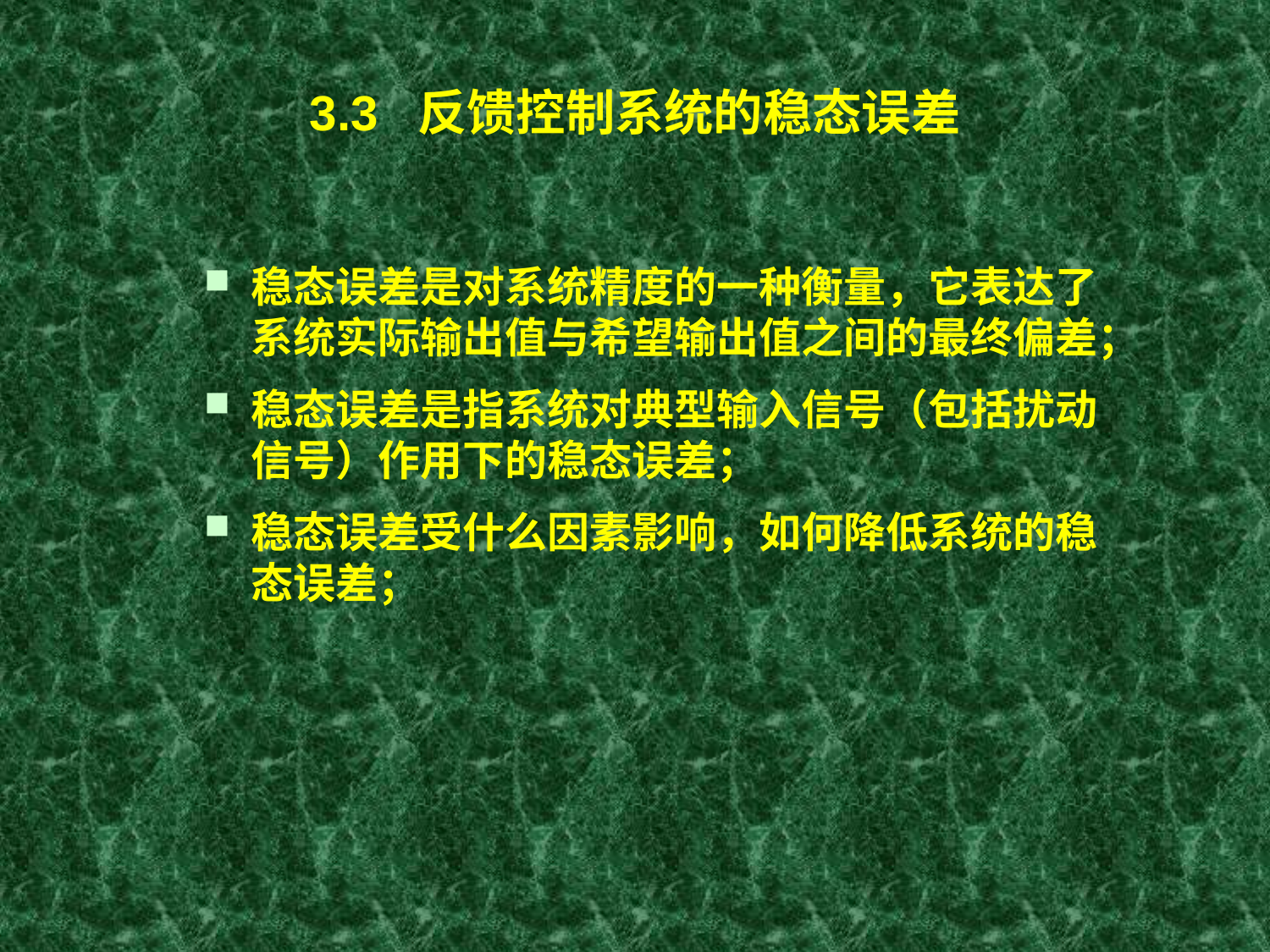

# 3.3  反馈控制系统的稳态误差
稳态误差是对系统精度的一种衡量，它表达了系统实际输出值与希望输出值之间的最终偏差；
稳态误差是指系统对典型输入信号（包括扰动信号）作用下的稳态误差；
稳态误差受什么因素影响，如何降低系统的稳态误差；